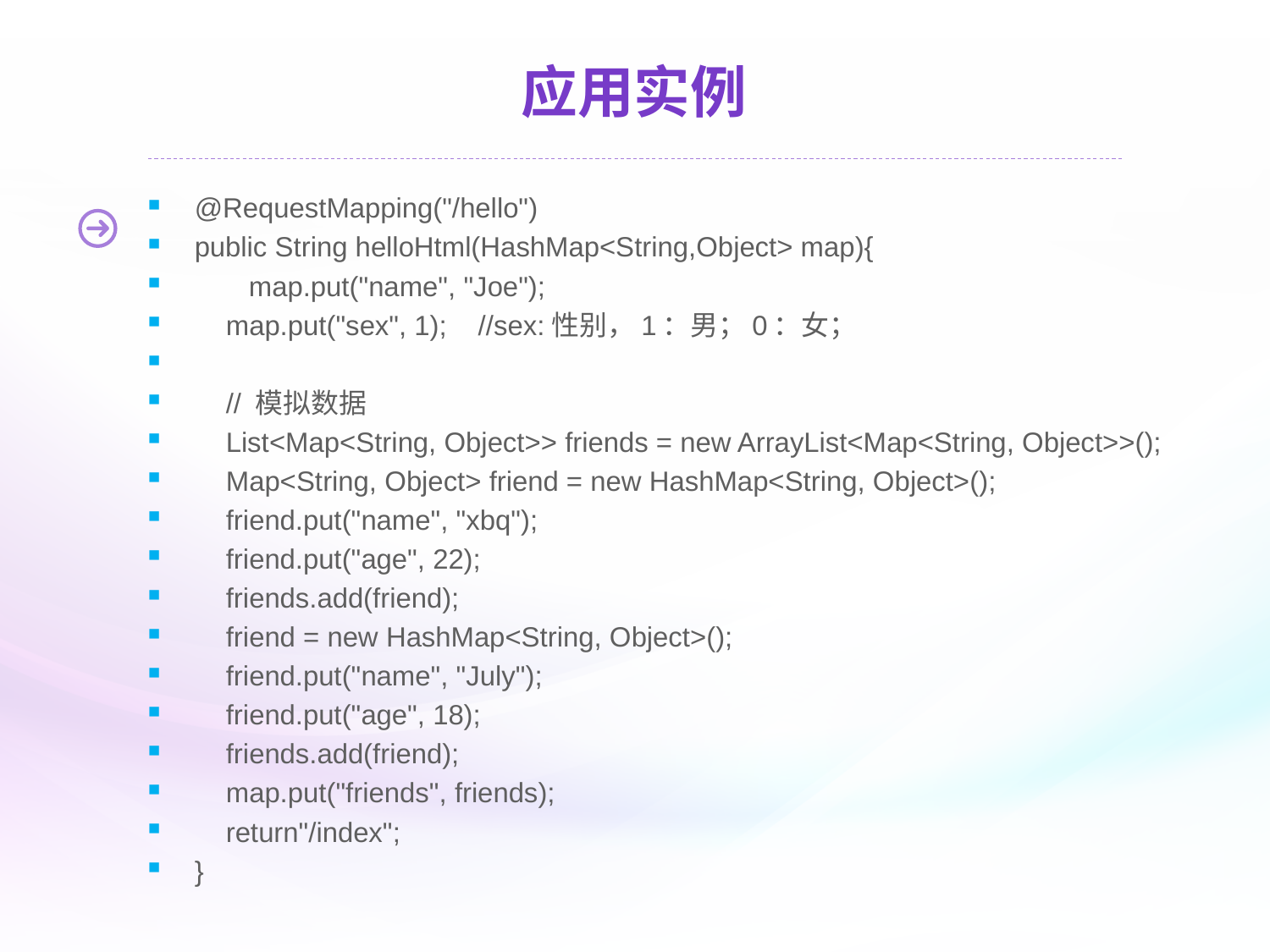

# 应用实例
@RequestMapping("/hello")
public String helloHtml(HashMap<String,Object> map){
	map.put("name", "Joe");
    map.put("sex", 1);    //sex:性别，1：男；0：女；

    // 模拟数据
    List<Map<String, Object>> friends = new ArrayList<Map<String, Object>>();
    Map<String, Object> friend = new HashMap<String, Object>();
    friend.put("name", "xbq");
    friend.put("age", 22);
    friends.add(friend);
    friend = new HashMap<String, Object>();
    friend.put("name", "July");
    friend.put("age", 18);
    friends.add(friend);
    map.put("friends", friends);
    return"/index";
}